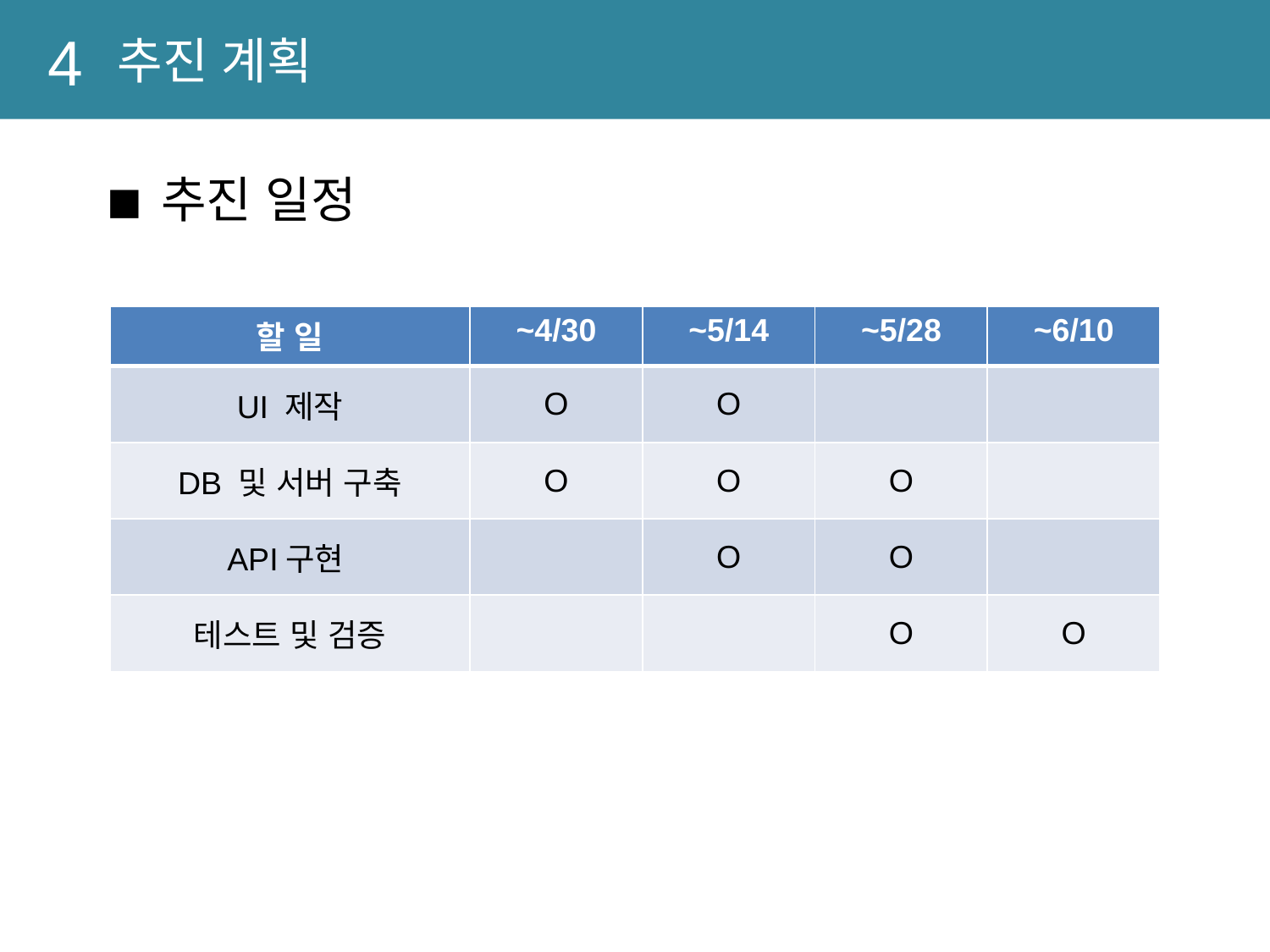

4
추진 계획
■ 추진 일정
| 할 일 | ~4/30 | ~5/14 | ~5/28 | ~6/10 |
| --- | --- | --- | --- | --- |
| UI 제작 | O | O |  |  |
| DB 및 서버 구축 | O | O | O |  |
| API구현 |  | O | O |  |
| 테스트 및 검증 |  |  | O | O |